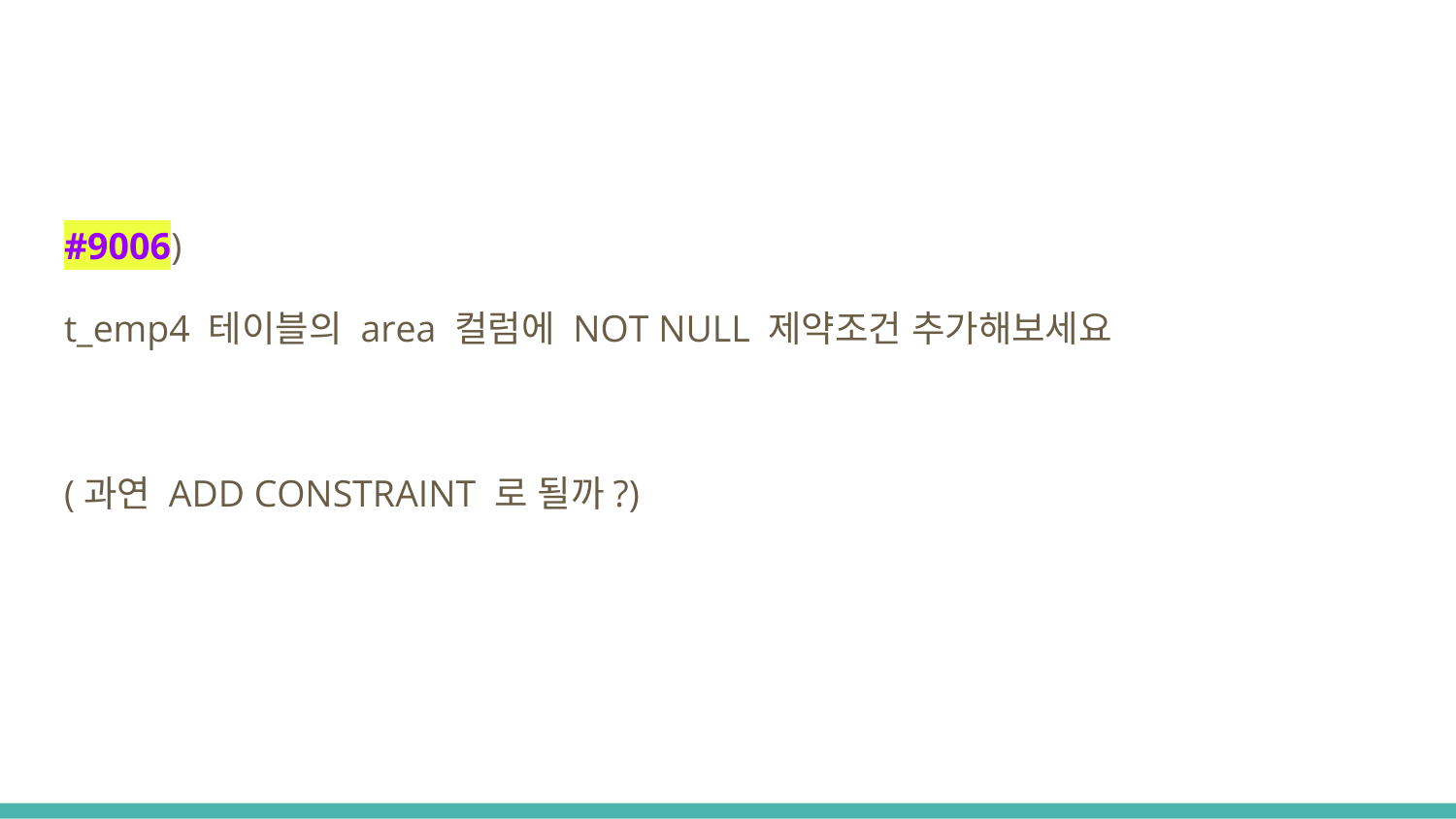

#9006)
t_emp4 테이블의 area 컬럼에 NOT NULL 제약조건 추가해보세요

(과연 ADD CONSTRAINT 로 될까?)